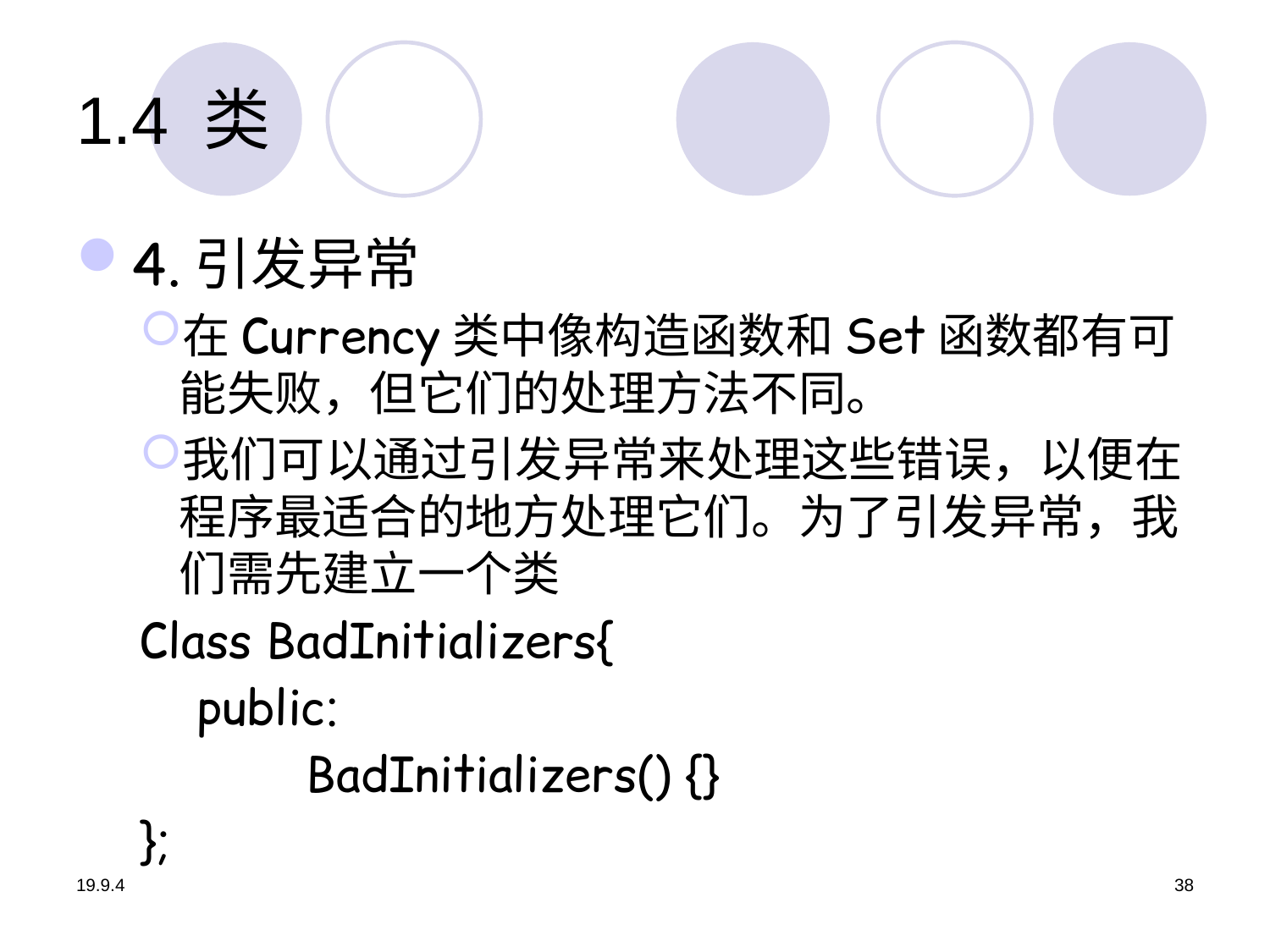

# 1.4	类
4.引发异常
在Currency类中像构造函数和Set函数都有可能失败，但它们的处理方法不同。
我们可以通过引发异常来处理这些错误，以便在程序最适合的地方处理它们。为了引发异常，我们需先建立一个类
Class BadInitializers{
    public:
 		BadInitializers() {}
};
19.9.4
38